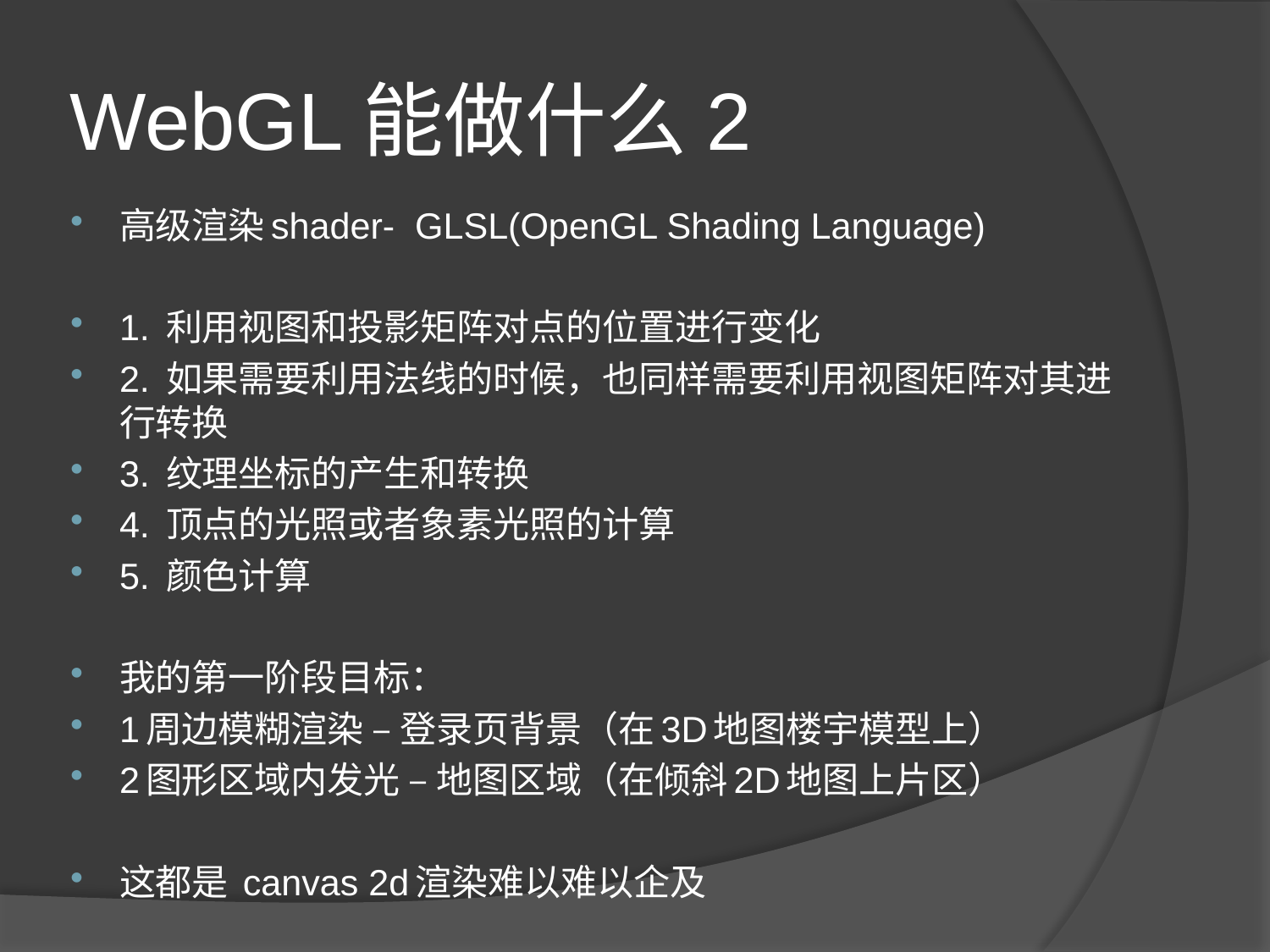

# WebGL能做什么2
高级渲染shader-  GLSL(OpenGL Shading Language)

1. 利用视图和投影矩阵对点的位置进行变化
2. 如果需要利用法线的时候，也同样需要利用视图矩阵对其进行转换
3. 纹理坐标的产生和转换
4. 顶点的光照或者象素光照的计算
5. 颜色计算

我的第一阶段目标：
1周边模糊渲染 – 登录页背景（在3D地图楼宇模型上）
2图形区域内发光 – 地图区域（在倾斜2D地图上片区）

这都是 canvas 2d渲染难以难以企及